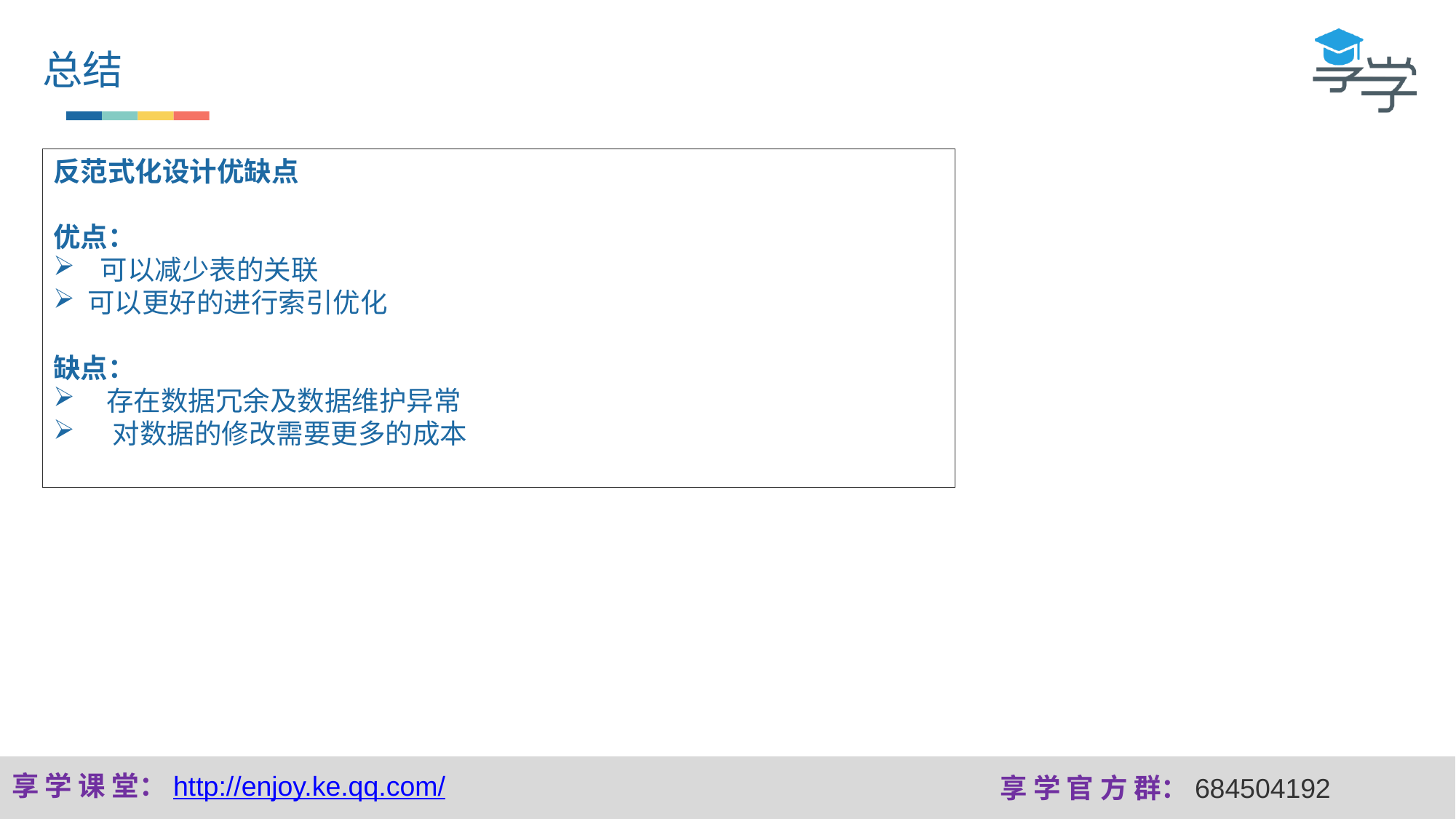

总结

反范式化设计优缺点

优点：
 可以减少表的关联
可以更好的进行索引优化

缺点：
  存在数据冗余及数据维护异常
   对数据的修改需要更多的成本